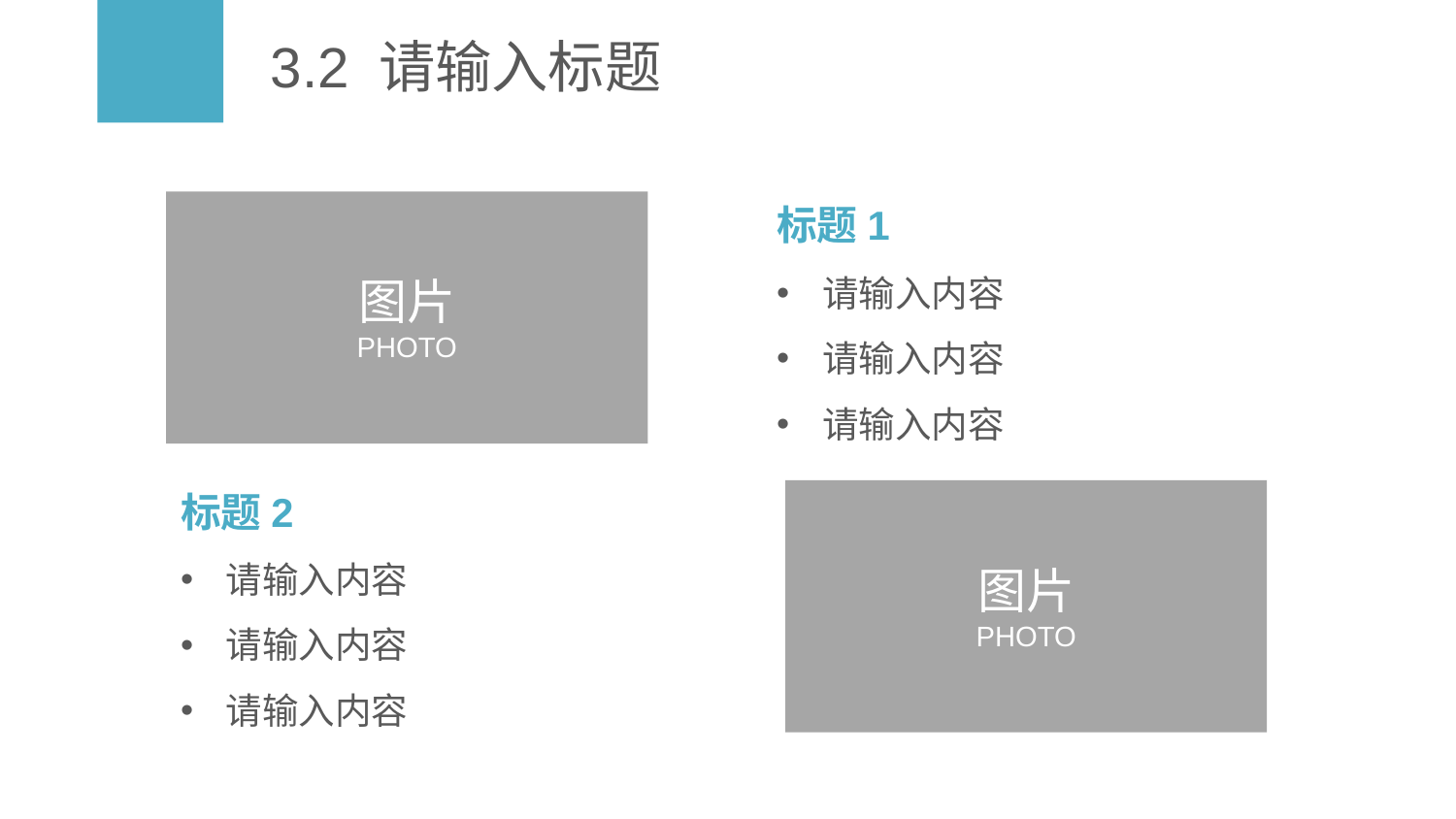

# 3.2 请输入标题
标题1
请输入内容
请输入内容
请输入内容
图片
PHOTO
标题2
请输入内容
请输入内容
请输入内容
图片
PHOTO